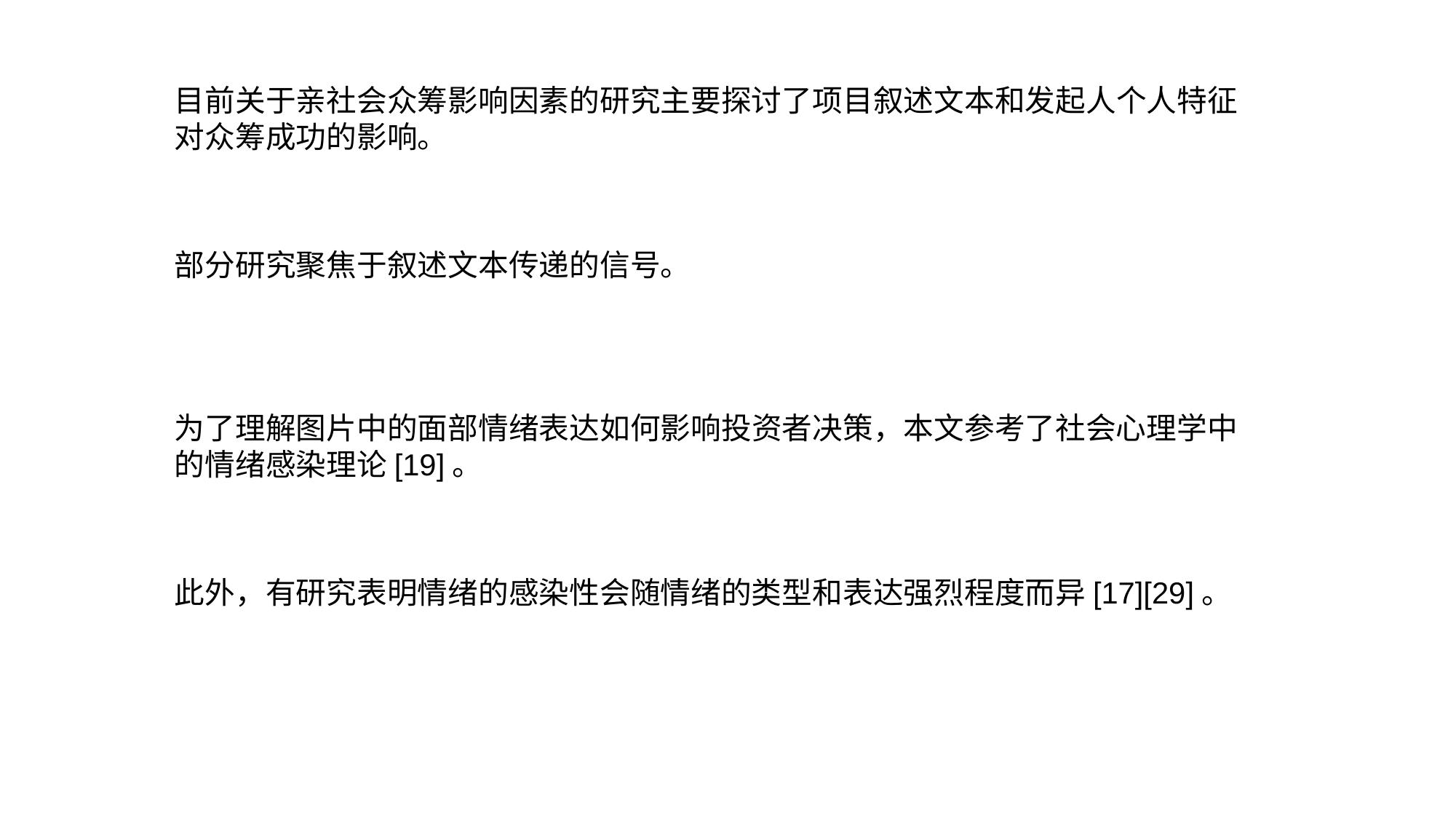

目前关于亲社会众筹影响因素的研究主要探讨了项目叙述文本和发起人个人特征对众筹成功的影响。

部分研究聚焦于叙述文本传递的信号。
为了理解图片中的面部情绪表达如何影响投资者决策，本文参考了社会心理学中的情绪感染理论[19]。
此外，有研究表明情绪的感染性会随情绪的类型和表达强烈程度而异[17][29]。